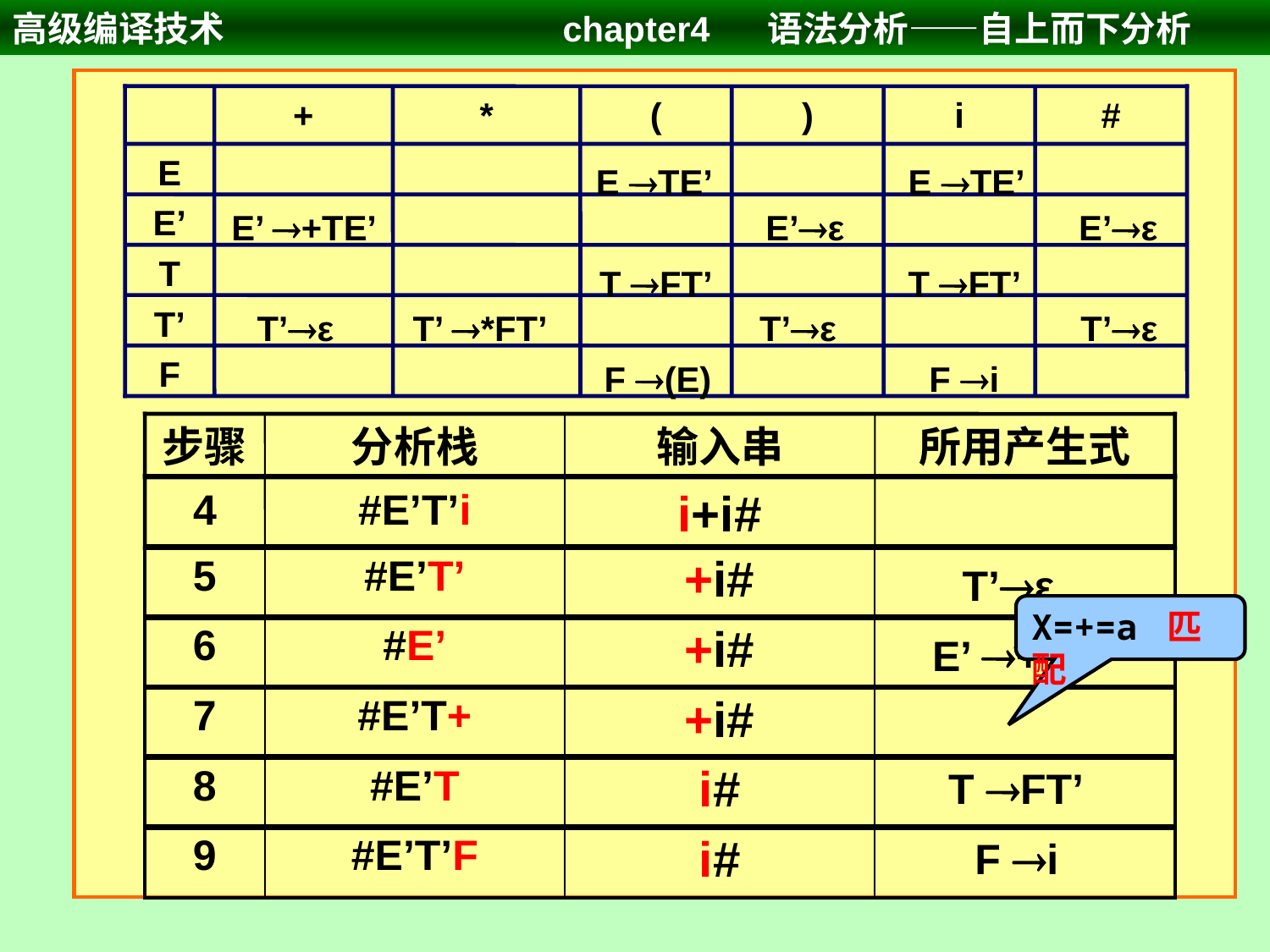

+

*

(

)

i

#

E

E →TE’
E →TE’
E’

E’ →+TE’
E’→ε
E’→ε
T

T →FT’
T →FT’
T’

T’→ε
T’ →*FT’
T’→ε
T’→ε
F

F →(E)
F →i

步骤

分析栈

输入串

所用产生式

4

#E’T’i

i+i#

| 5 | #E’T’ | +i# |  |
| --- | --- | --- | --- |
T’→ε
X=+=a 匹配
| 6 | #E’ | +i# |  |
| --- | --- | --- | --- |
E’ →+TE’
| 7 | #E’T+ | +i# |  |
| --- | --- | --- | --- |
| 8 | #E’T | i# |  |
| --- | --- | --- | --- |
T →FT’
| 9 | #E’T’F | i# |  |
| --- | --- | --- | --- |
F →i